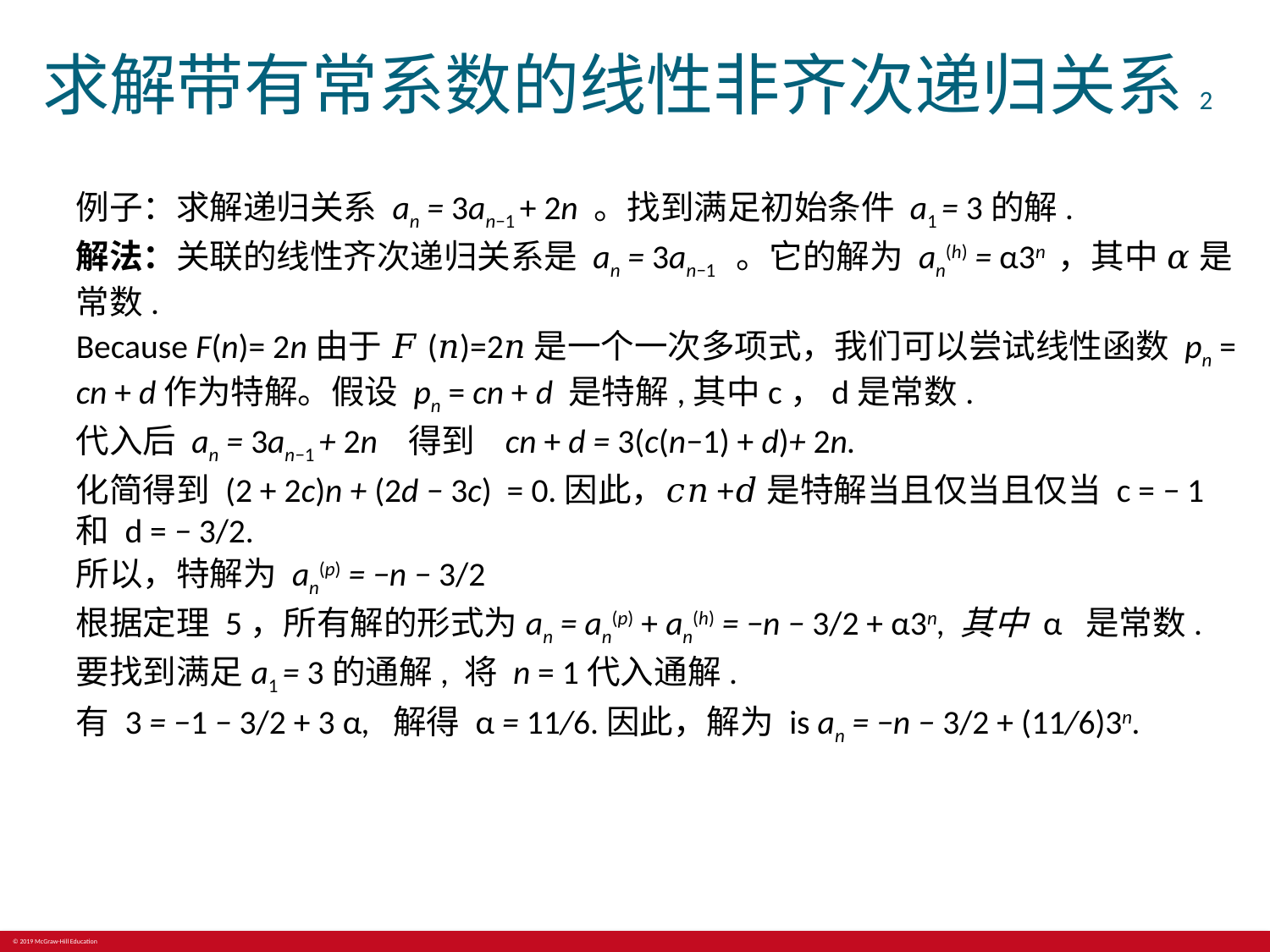

# 求解带有常系数的线性非齐次递归关系2
例子：求解递归关系 an = 3an−1 + 2n 。找到满足初始条件 a1 = 3的解.
解法：关联的线性齐次递归关系是 an = 3an−1 ​ 。它的解为 an(h) = α3n ，其中 𝛼 是常数.
Because F(n)= 2n由于 𝐹(𝑛)=2𝑛是一个一次多项式，我们可以尝试线性函数 pn = cn + d作为特解。假设 pn = cn + d 是特解,其中c，d是常数.
代入后 an = 3an−1 + 2n   得到   cn + d = 3(c(n−1) + d)+ 2n.
化简得到 (2 + 2c)n + (2d − 3c)  = 0.因此，𝑐𝑛+𝑑是特解当且仅当且仅当 c = − 1 和 d = − 3/2.
所以，特解为 an(p) = −n − 3/2
根据定理 5，所有解的形式为an = an(p) + an(h) = −n − 3/2 + α3n, 其中 α  是常数.
要找到满足a1 = 3的通解, 将 n = 1代入通解.
有 3 = −1 − 3/2 + 3 α,  解得 α = 11/6.因此，解为 is an = −n − 3/2 + (11/6)3n.